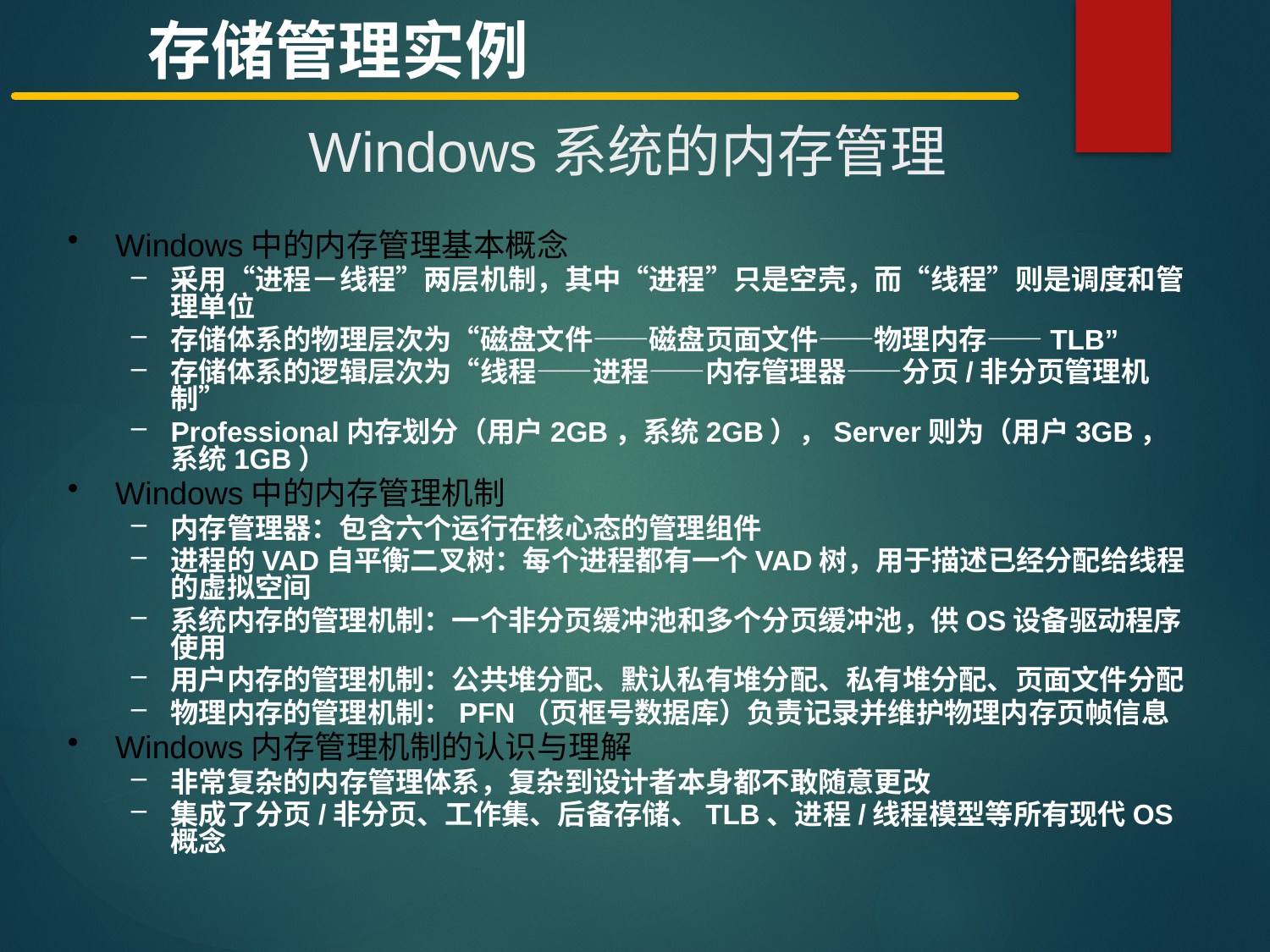

存储管理实例
Windows系统的内存管理
Windows中的内存管理基本概念
采用“进程－线程”两层机制，其中“进程”只是空壳，而“线程”则是调度和管理单位
存储体系的物理层次为“磁盘文件——磁盘页面文件——物理内存——TLB”
存储体系的逻辑层次为“线程——进程——内存管理器——分页/非分页管理机制”
Professional内存划分（用户2GB，系统2GB），Server则为（用户3GB，系统1GB）
Windows中的内存管理机制
内存管理器：包含六个运行在核心态的管理组件
进程的VAD自平衡二叉树：每个进程都有一个VAD树，用于描述已经分配给线程的虚拟空间
系统内存的管理机制：一个非分页缓冲池和多个分页缓冲池，供OS设备驱动程序使用
用户内存的管理机制：公共堆分配、默认私有堆分配、私有堆分配、页面文件分配
物理内存的管理机制：PFN（页框号数据库）负责记录并维护物理内存页帧信息
Windows内存管理机制的认识与理解
非常复杂的内存管理体系，复杂到设计者本身都不敢随意更改
集成了分页/非分页、工作集、后备存储、TLB、进程/线程模型等所有现代OS概念